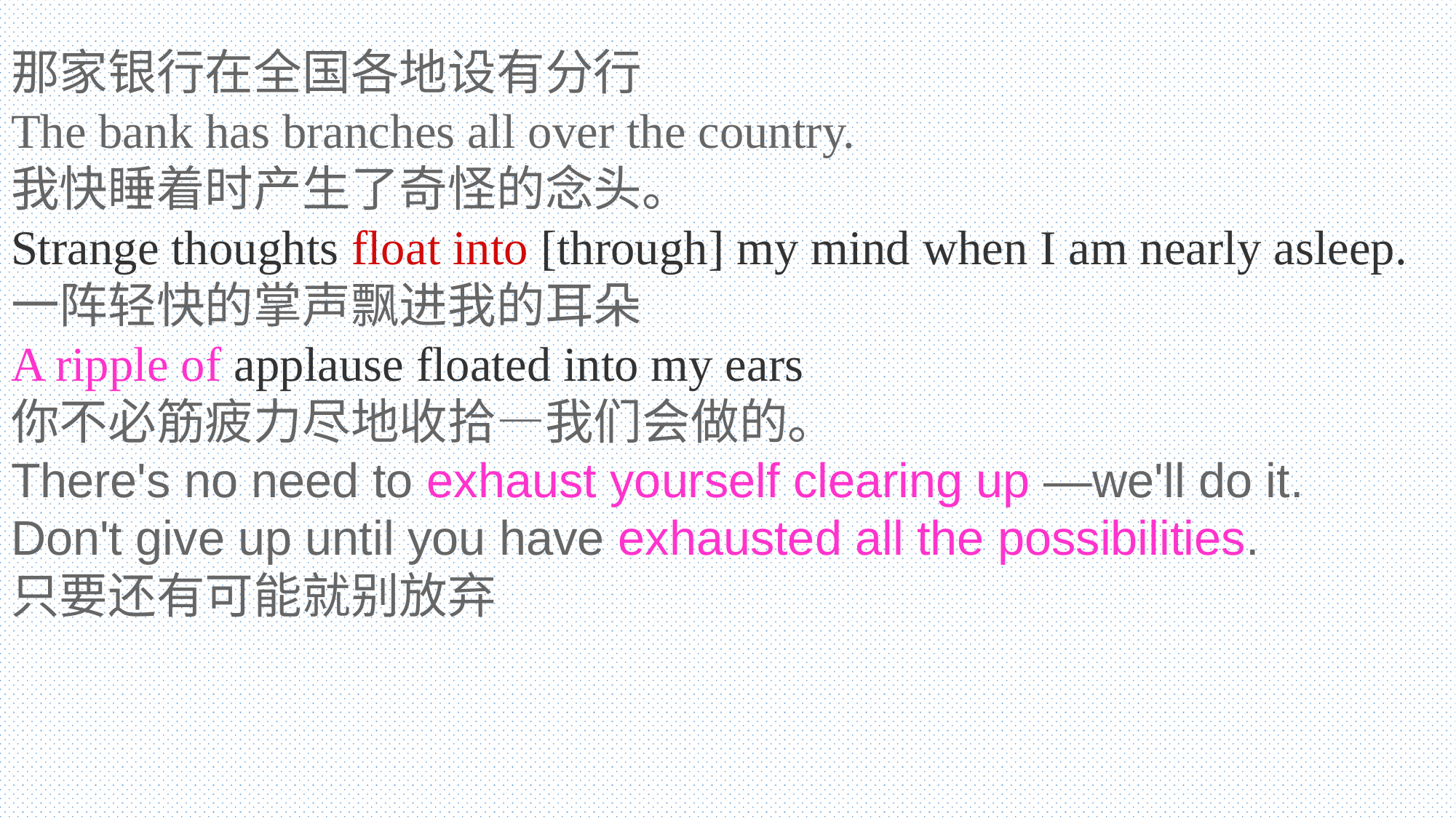

那家银行在全国各地设有分行
The bank has branches all over the country.
我快睡着时产生了奇怪的念头。
Strange thoughts float into [through] my mind when I am nearly asleep.
一阵轻快的掌声飘进我的耳朵
A ripple of applause floated into my ears
你不必筋疲力尽地收拾—我们会做的。
There's no need to exhaust yourself clearing up —we'll do it.
Don't give up until you have exhausted all the possibilities.
只要还有可能就别放弃